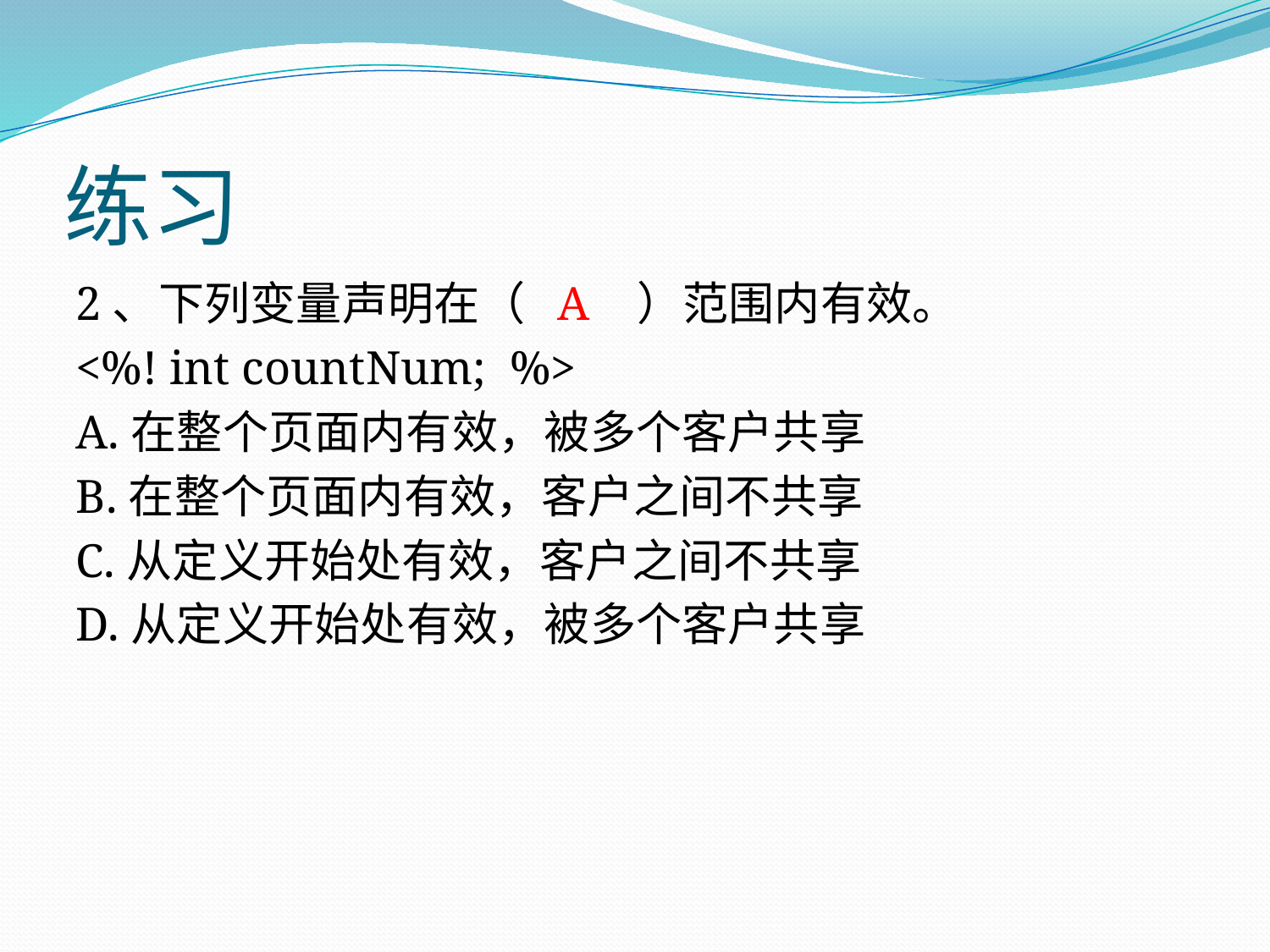

# 练习
2、下列变量声明在（  A   ）范围内有效。
<%! int countNum;  %>
A.在整个页面内有效，被多个客户共享
B.在整个页面内有效，客户之间不共享
C.从定义开始处有效，客户之间不共享
D.从定义开始处有效，被多个客户共享